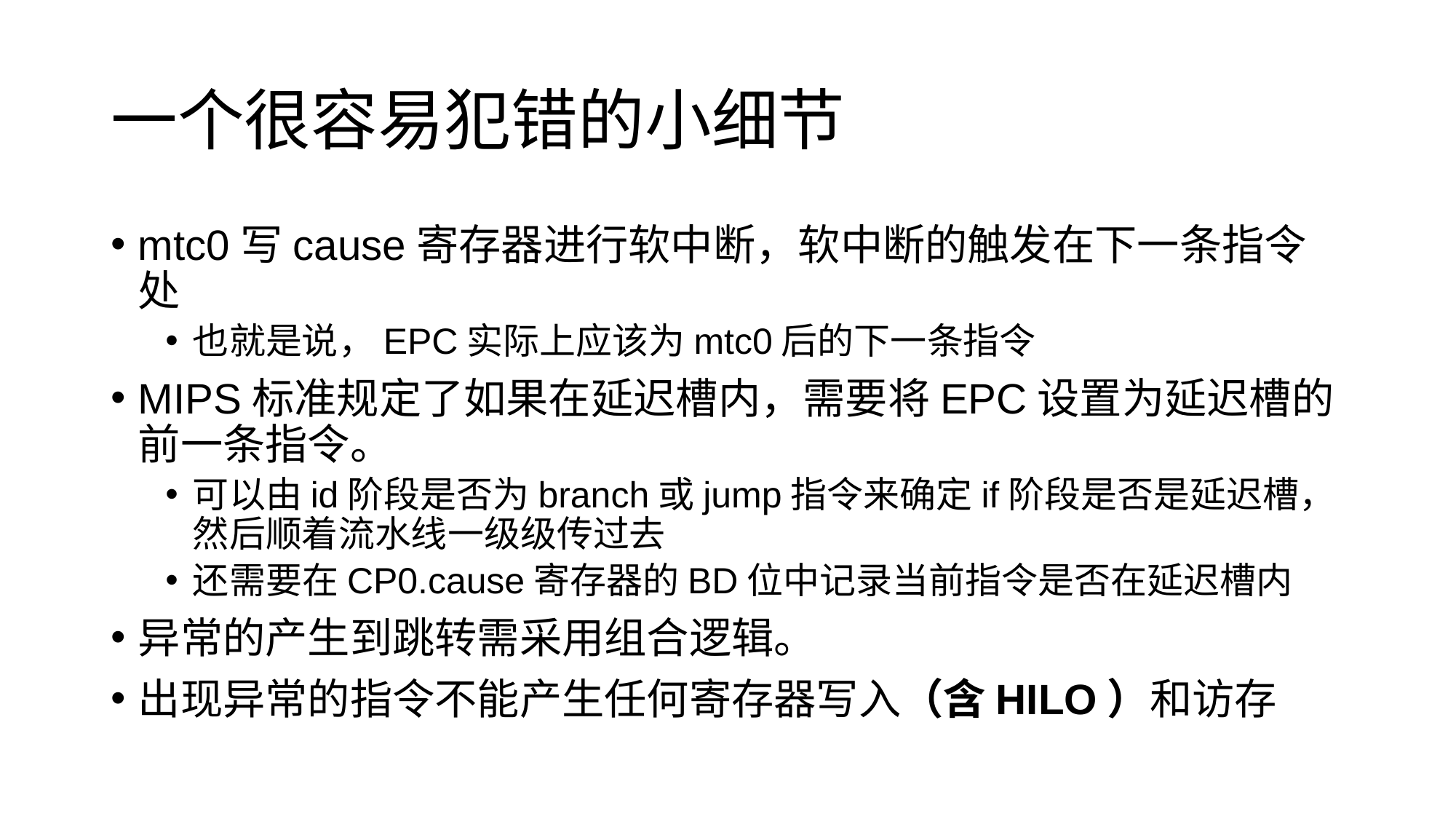

# 一个很容易犯错的小细节
mtc0写cause寄存器进行软中断，软中断的触发在下一条指令处
也就是说，EPC实际上应该为mtc0后的下一条指令
MIPS标准规定了如果在延迟槽内，需要将EPC设置为延迟槽的前一条指令。
可以由id阶段是否为branch或jump指令来确定if阶段是否是延迟槽，然后顺着流水线一级级传过去
还需要在CP0.cause寄存器的BD位中记录当前指令是否在延迟槽内
异常的产生到跳转需采用组合逻辑。
出现异常的指令不能产生任何寄存器写入（含HILO）和访存